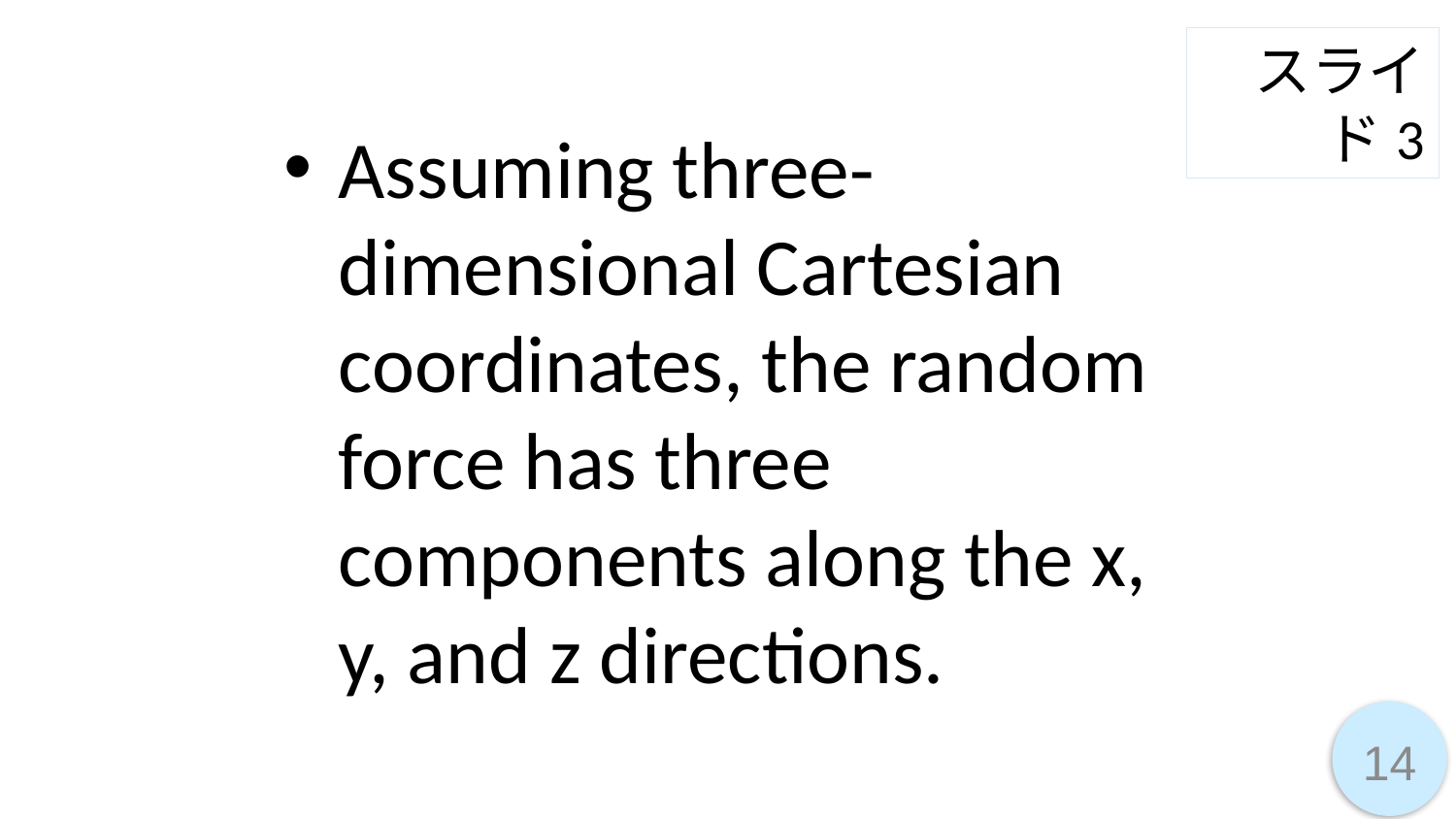

スライド3
Assuming three-dimensional Cartesian coordinates, the random force has three components along the x, y, and z directions.
14